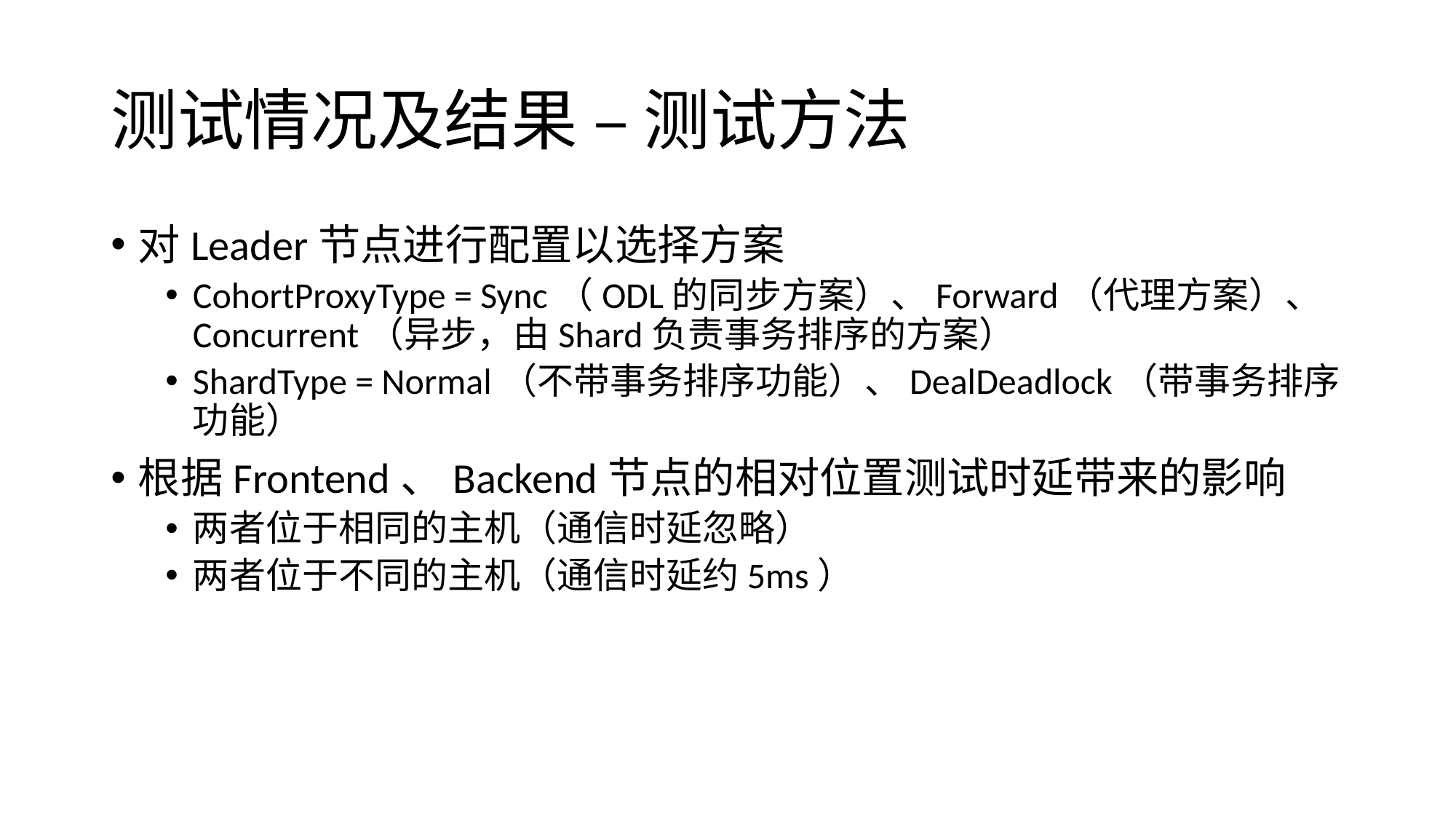

# 测试情况及结果 – 测试方法
对Leader节点进行配置以选择方案
CohortProxyType = Sync（ODL的同步方案）、Forward（代理方案）、Concurrent（异步，由Shard负责事务排序的方案）
ShardType = Normal（不带事务排序功能）、DealDeadlock（带事务排序功能）
根据Frontend、Backend节点的相对位置测试时延带来的影响
两者位于相同的主机（通信时延忽略）
两者位于不同的主机（通信时延约5ms）